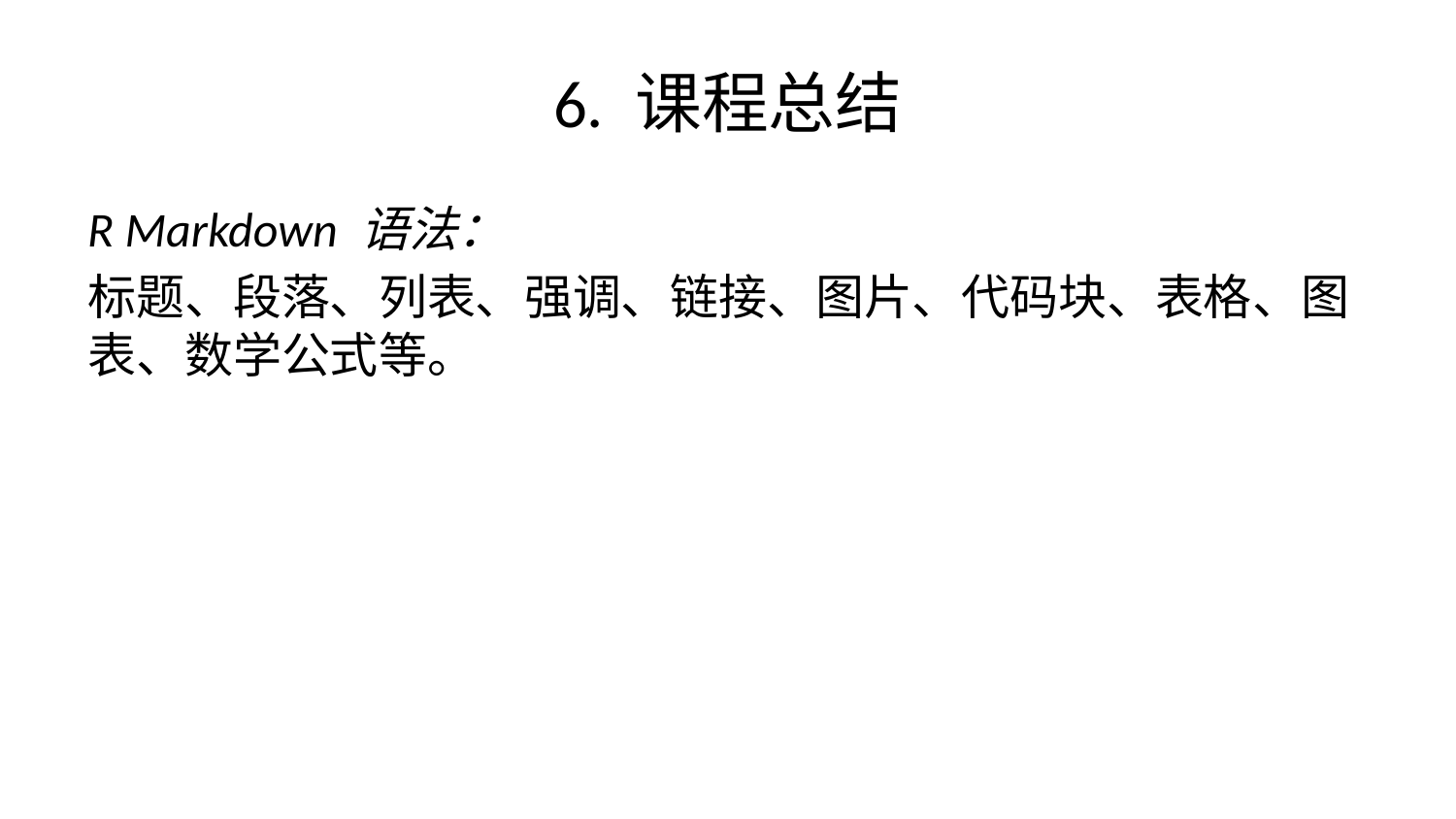

# 6. 课程总结
R Markdown 语法：
标题、段落、列表、强调、链接、图片、代码块、表格、图表、数学公式等。